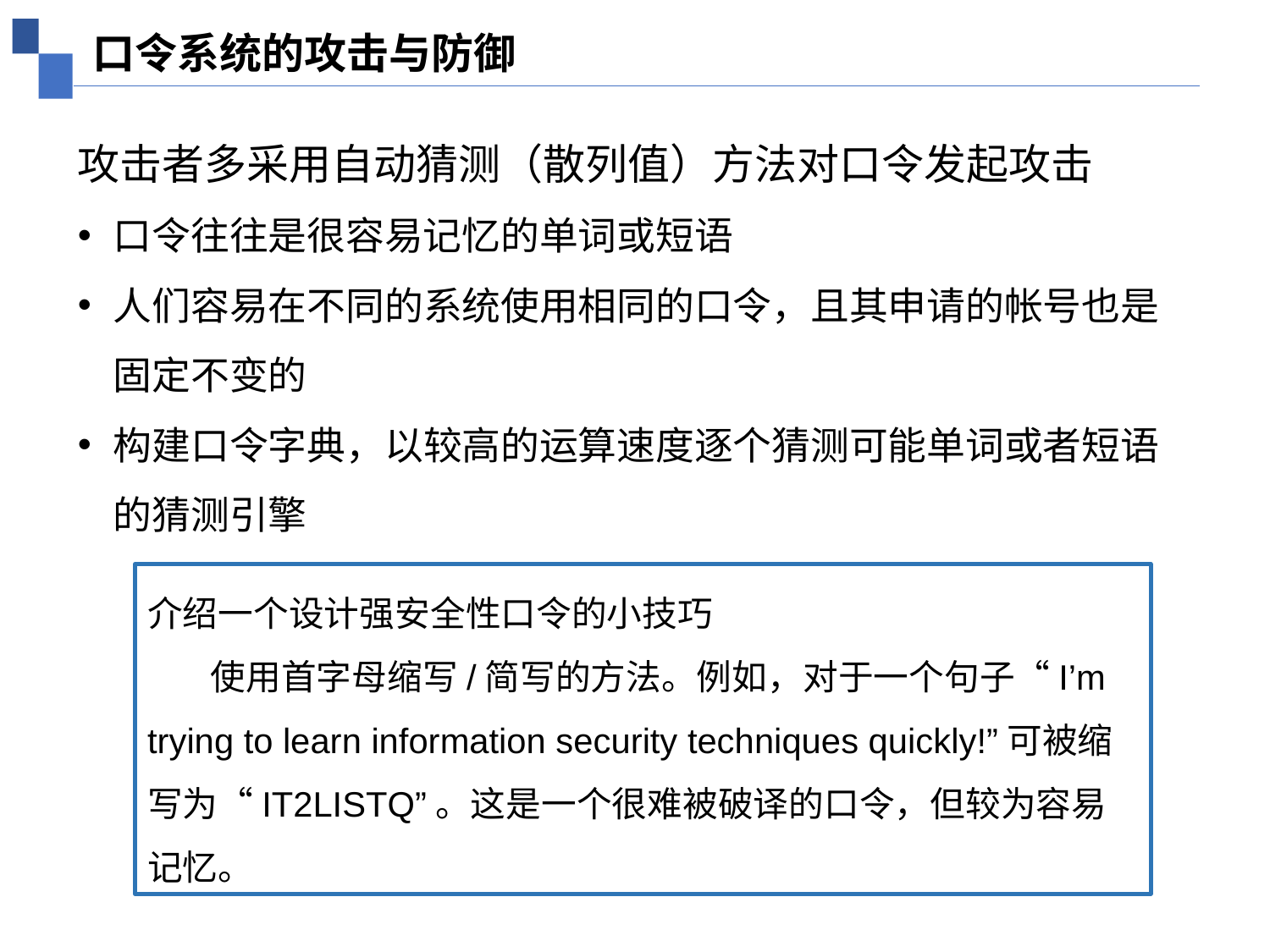

口令系统的攻击与防御
攻击者多采用自动猜测（散列值）方法对口令发起攻击
口令往往是很容易记忆的单词或短语
人们容易在不同的系统使用相同的口令，且其申请的帐号也是固定不变的
构建口令字典，以较高的运算速度逐个猜测可能单词或者短语的猜测引擎

介绍一个设计强安全性口令的小技巧
       使用首字母缩写/简写的方法。例如，对于一个句子“I’m trying to learn information security techniques quickly!”可被缩写为“IT2LISTQ”。这是一个很难被破译的口令，但较为容易记忆。
22